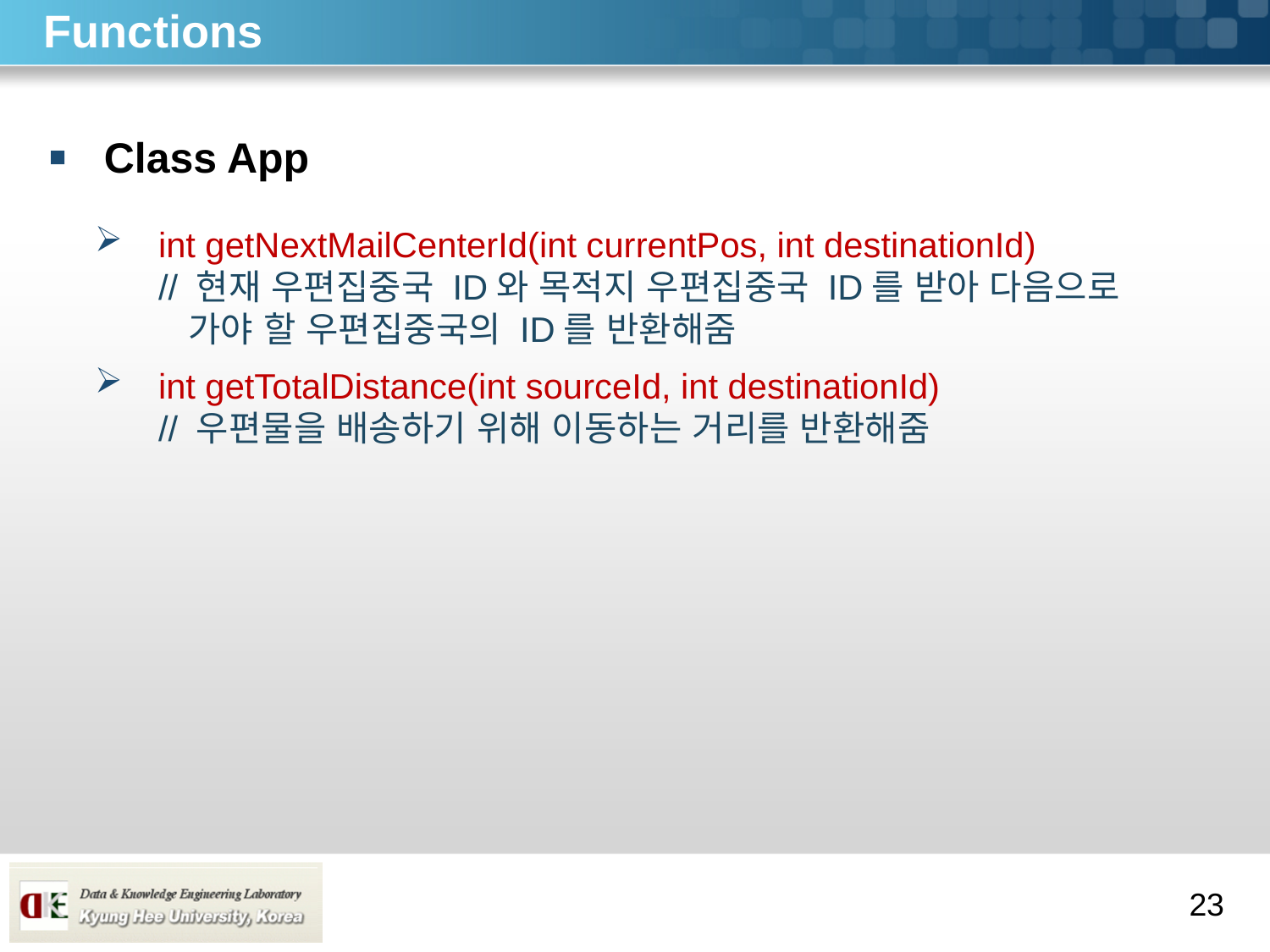

# Functions
 Class App
int getNextMailCenterId(int currentPos, int destinationId)
// 현재 우편집중국 ID와 목적지 우편집중국 ID를 받아 다음으로
   가야 할 우편집중국의 ID를 반환해줌
int getTotalDistance(int sourceId, int destinationId)
// 우편물을 배송하기 위해 이동하는 거리를 반환해줌